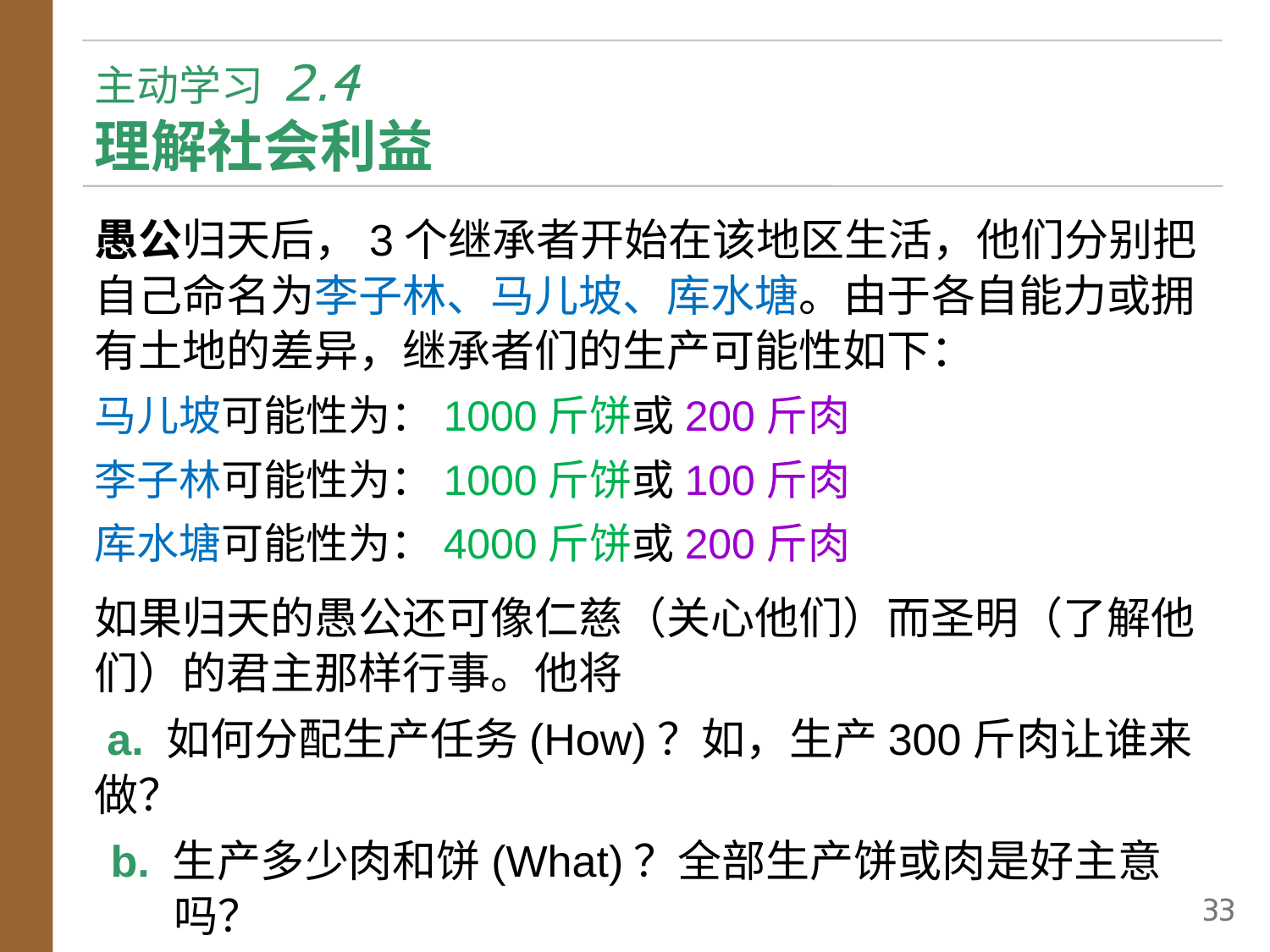

# 主动学习 2.4 理解社会利益
愚公归天后，3个继承者开始在该地区生活，他们分别把自己命名为李子林、马儿坡、库水塘。由于各自能力或拥有土地的差异，继承者们的生产可能性如下：
马儿坡可能性为：1000斤饼或200斤肉
李子林可能性为：1000斤饼或100斤肉
库水塘可能性为：4000斤饼或200斤肉
如果归天的愚公还可像仁慈（关心他们）而圣明（了解他们）的君主那样行事。他将
 a. 如何分配生产任务(How)？如，生产300斤肉让谁来做？
b. 生产多少肉和饼(What)？全部生产饼或肉是好主意吗？
c. 如何分配生产出来的肉和饼？每种均平分是好主意吗？
33